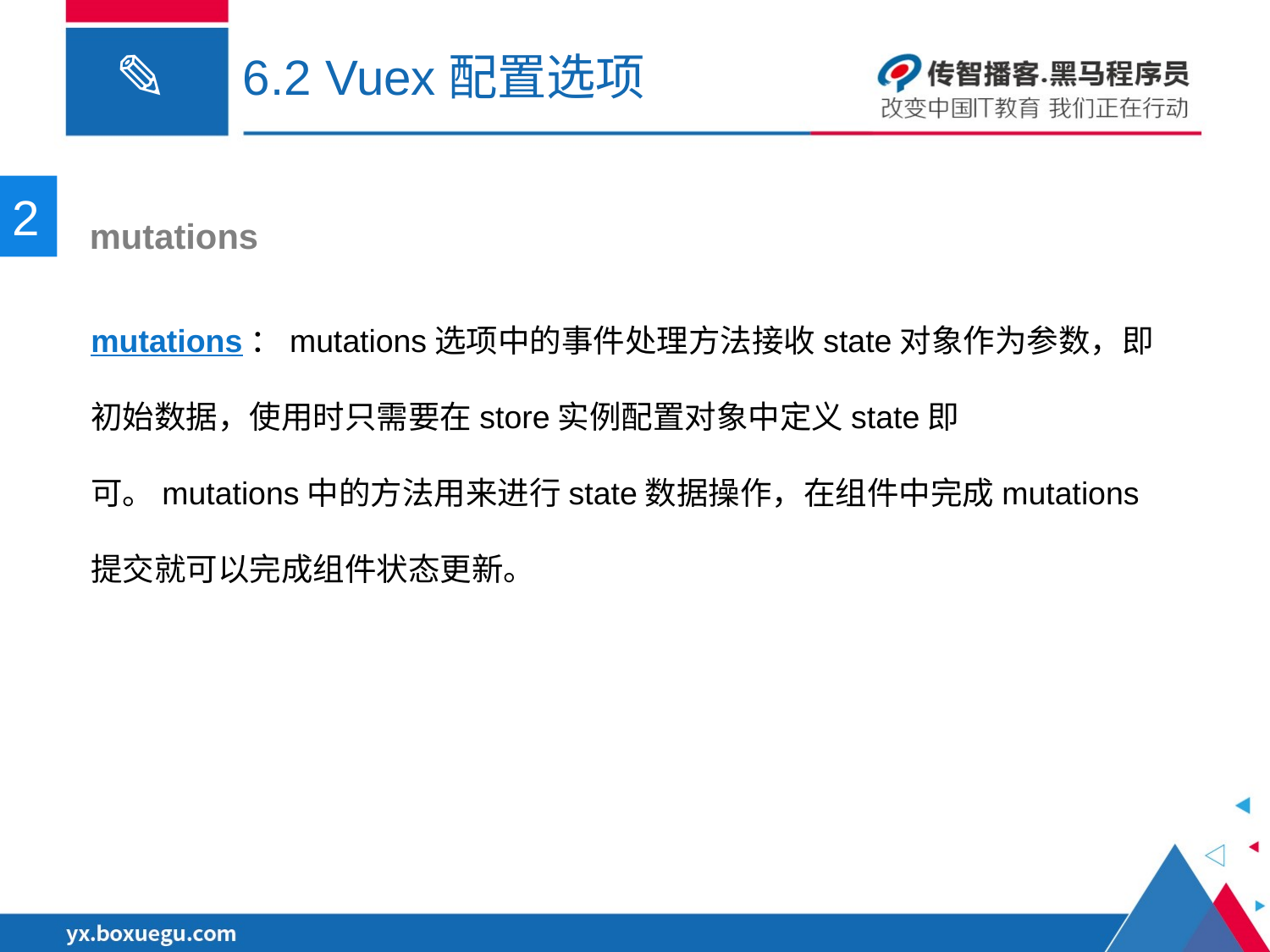

# 6.2 Vuex配置选项

2
  mutations
mutations：mutations选项中的事件处理方法接收state对象作为参数，即初始数据，使用时只需要在store实例配置对象中定义state即可。mutations中的方法用来进行state数据操作，在组件中完成mutations提交就可以完成组件状态更新。